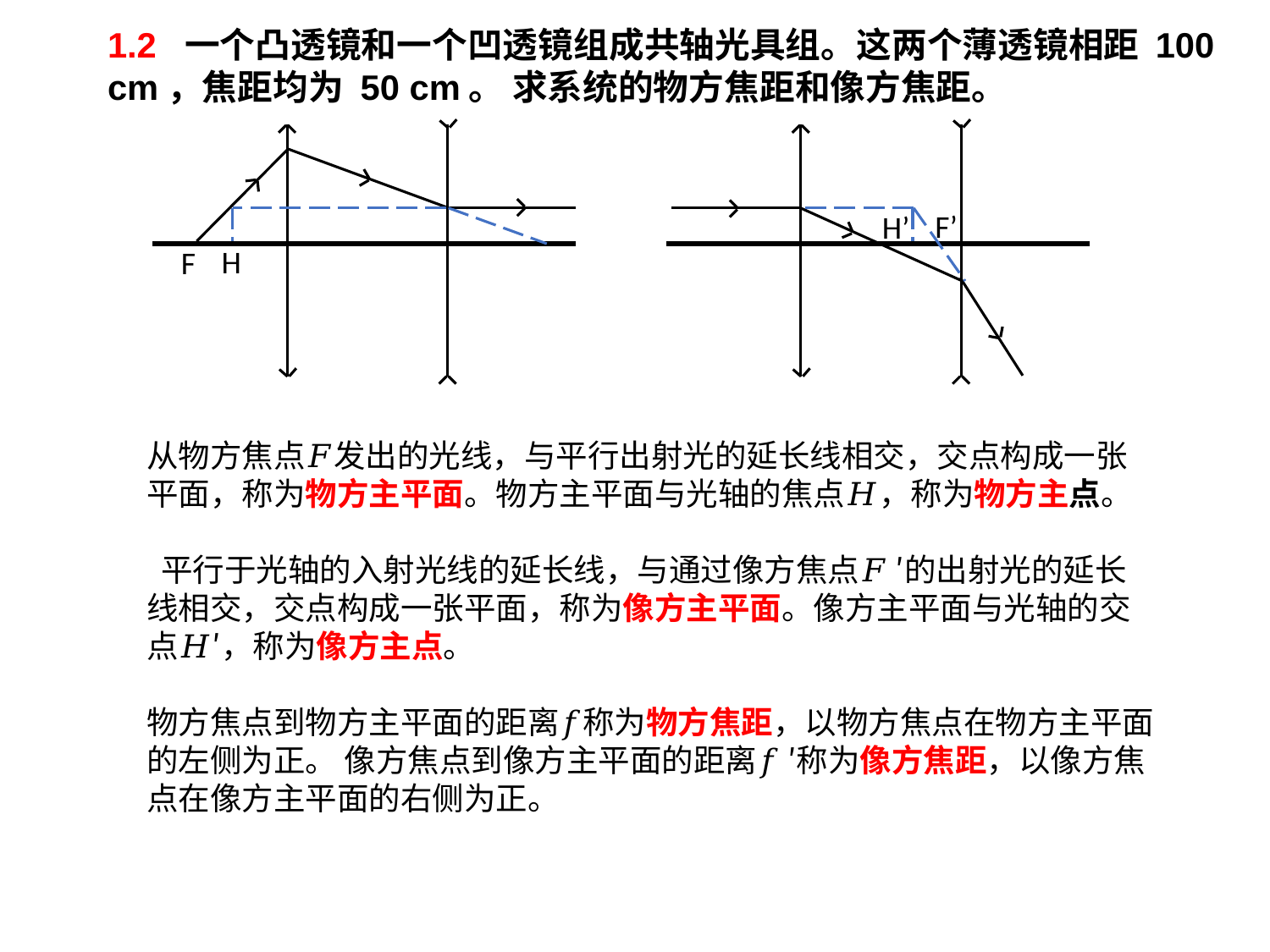

1.2  一个凸透镜和一个凹透镜组成共轴光具组。这两个薄透镜相距 100 cm，焦距均为 50 cm。 求系统的物方焦距和像方焦距。
H
F
F’
H’
从物方焦点𝐹发出的光线，与平行出射光的延长线相交，交点构成一张平面，称为物方主平面。物方主平面与光轴的焦点𝐻，称为物方主点。

 平行于光轴的入射光线的延长线，与通过像方焦点𝐹 ′的出射光的延长线相交，交点构成一张平面，称为像方主平面。像方主平面与光轴的交点𝐻′，称为像方主点。

物方焦点到物方主平面的距离𝑓称为物方焦距，以物方焦点在物方主平面的左侧为正。 像方焦点到像方主平面的距离𝑓 ′称为像方焦距，以像方焦点在像方主平面的右侧为正。